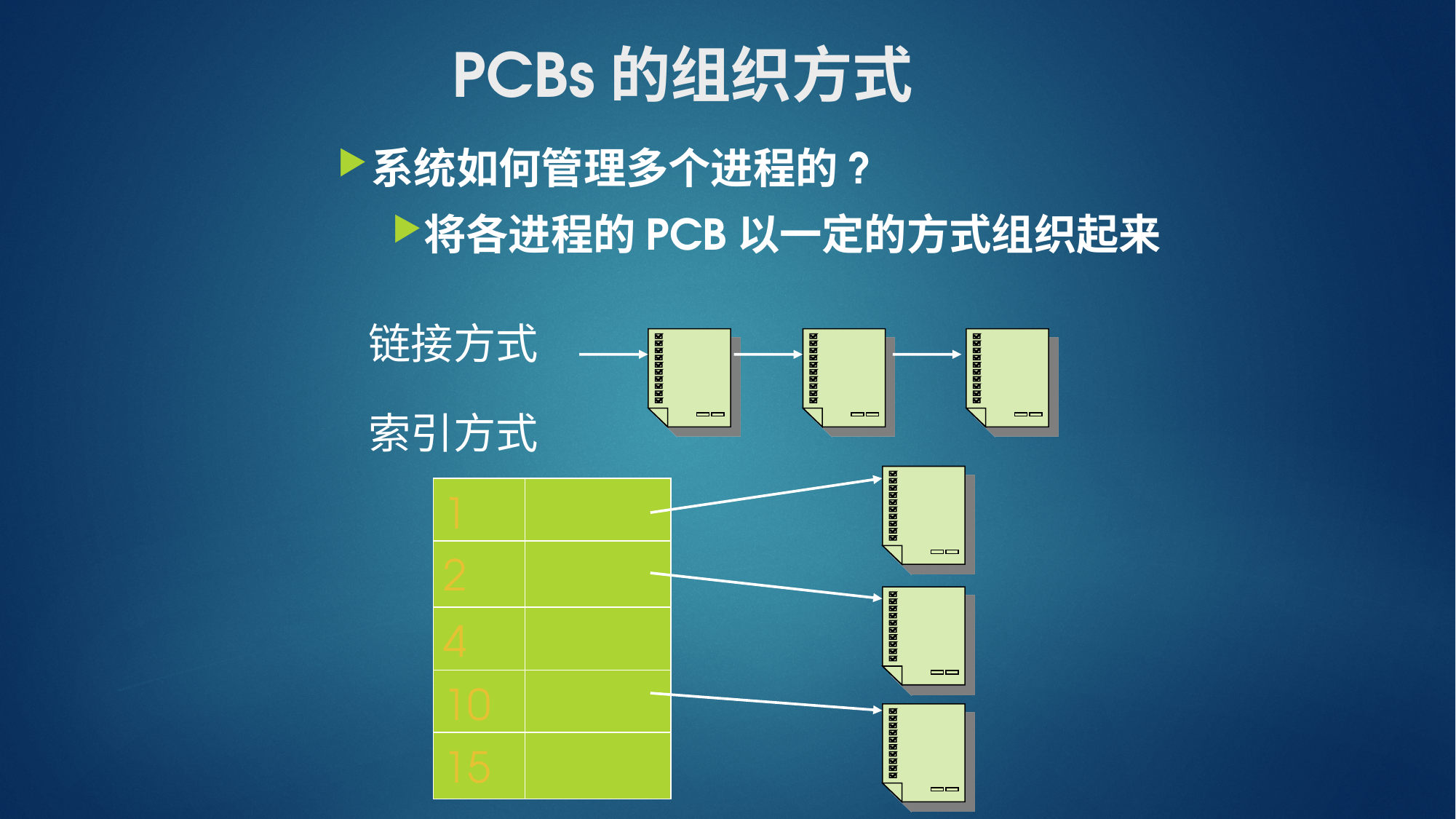

# PCBs的组织方式
系统如何管理多个进程的?
将各进程的PCB以一定的方式组织起来
链接方式

索引方式

1

2

4

10

15